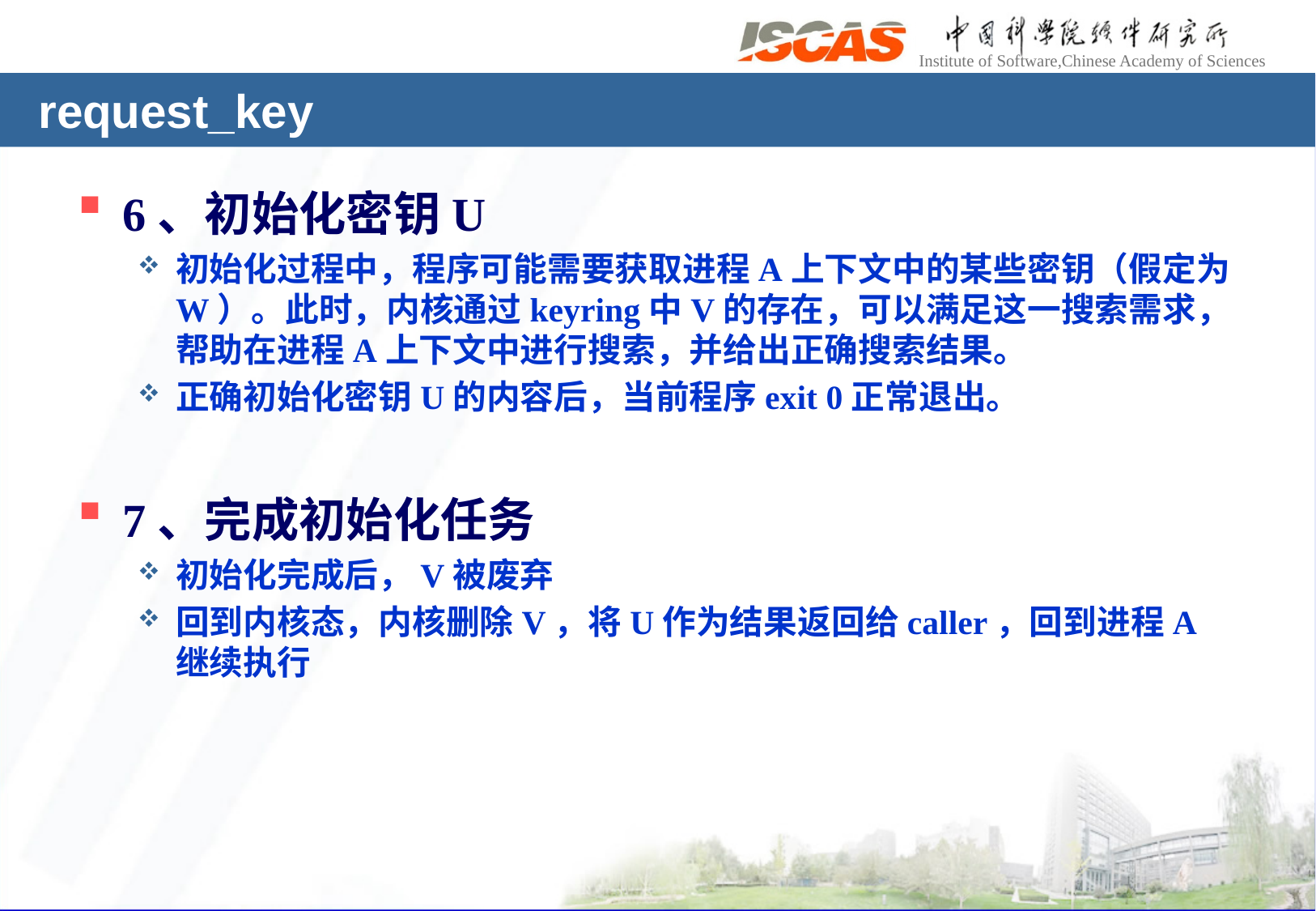

# request_key
6、初始化密钥U
初始化过程中，程序可能需要获取进程A上下文中的某些密钥（假定为W）。此时，内核通过keyring中V的存在，可以满足这一搜索需求，帮助在进程A上下文中进行搜索，并给出正确搜索结果。
正确初始化密钥U的内容后，当前程序exit 0正常退出。

7、完成初始化任务
初始化完成后，V被废弃
回到内核态，内核删除V，将U作为结果返回给caller，回到进程A继续执行